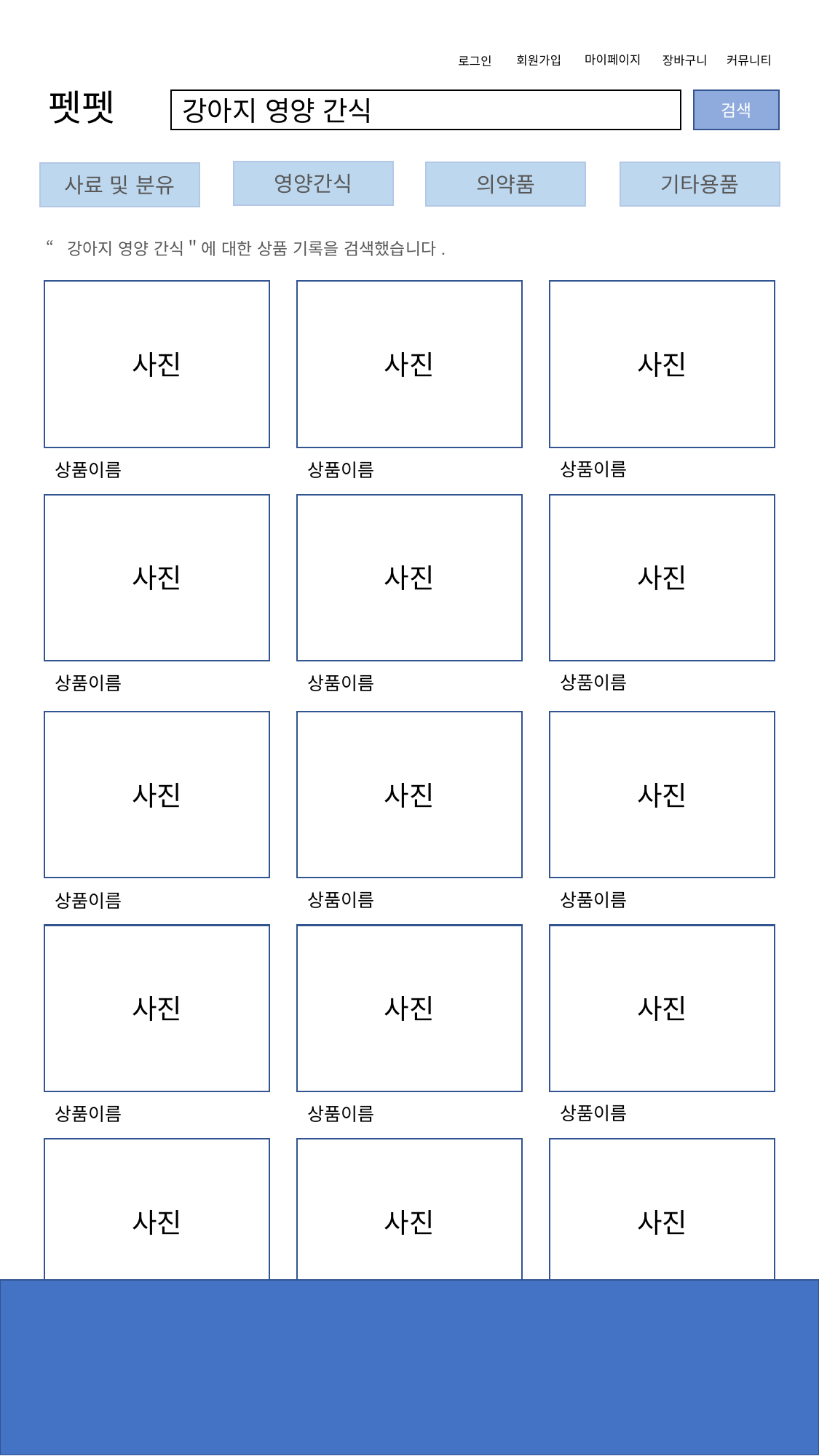

마이페이지
장바구니
커뮤니티
회원가입
로그인
펫펫
강아지 영양 간식
검색
영양간식
의약품
기타용품
사료 및 분유
“강아지 영양 간식＂에 대한 상품 기록을 검색했습니다.
사진
사진
사진
상품이름
상품이름
상품이름
사진
사진
사진
상품이름
상품이름
상품이름
사진
사진
사진
상품이름
상품이름
상품이름
사진
사진
사진
상품이름
상품이름
상품이름
사진
사진
사진